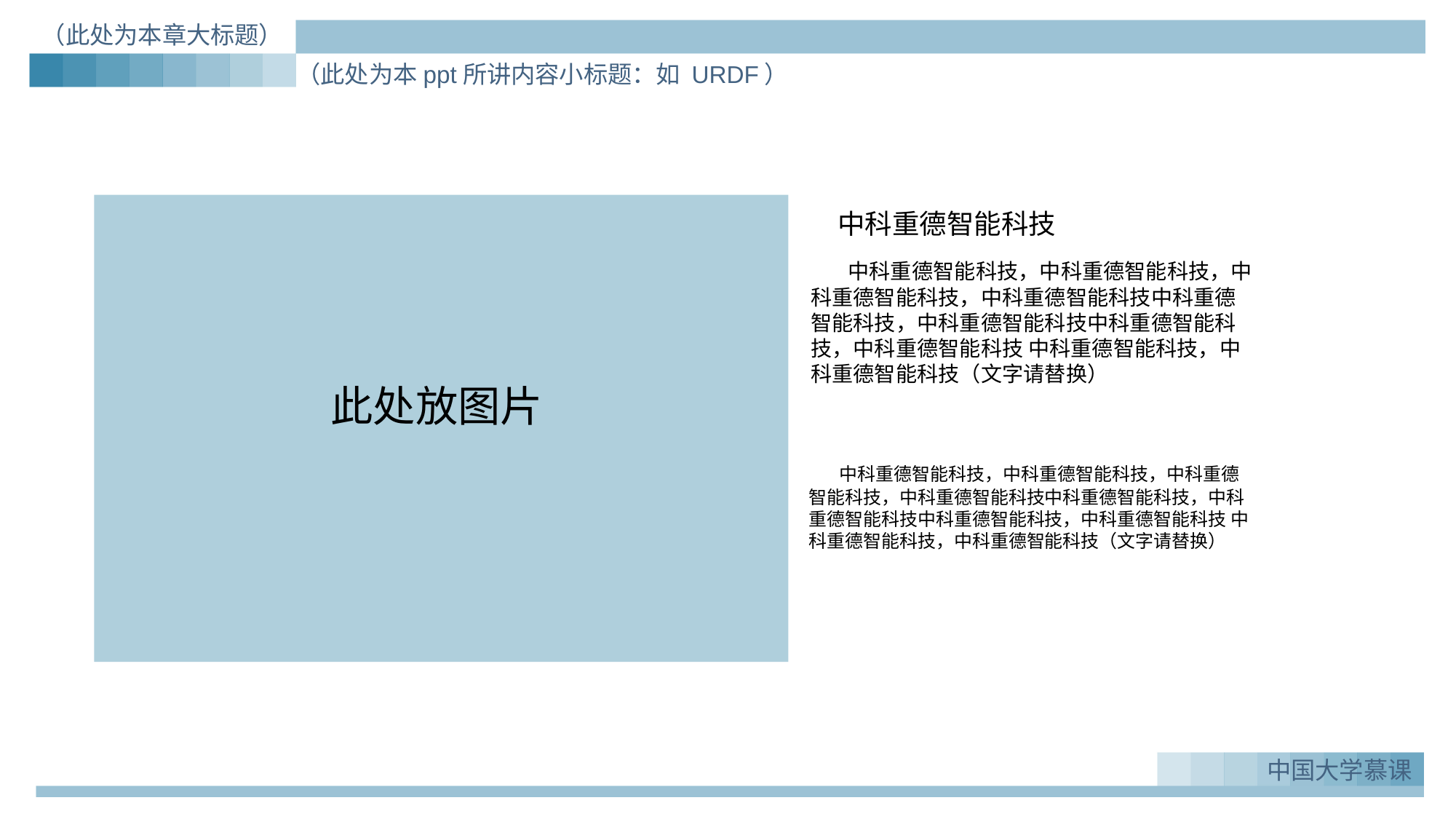

（此处为本章大标题）
（此处为本ppt所讲内容小标题：如 URDF）

     中科重德智能科技

     中科重德智能科技，中科重德智能科技，中科重德智能科技，中科重德智能科技中科重德智能科技，中科重德智能科技中科重德智能科技，中科重德智能科技 中科重德智能科技，中科重德智能科技（文字请替换）

此处放图片
     中科重德智能科技，中科重德智能科技，中科重德智能科技，中科重德智能科技中科重德智能科技，中科重德智能科技中科重德智能科技，中科重德智能科技 中科重德智能科技，中科重德智能科技（文字请替换）

中国大学慕课